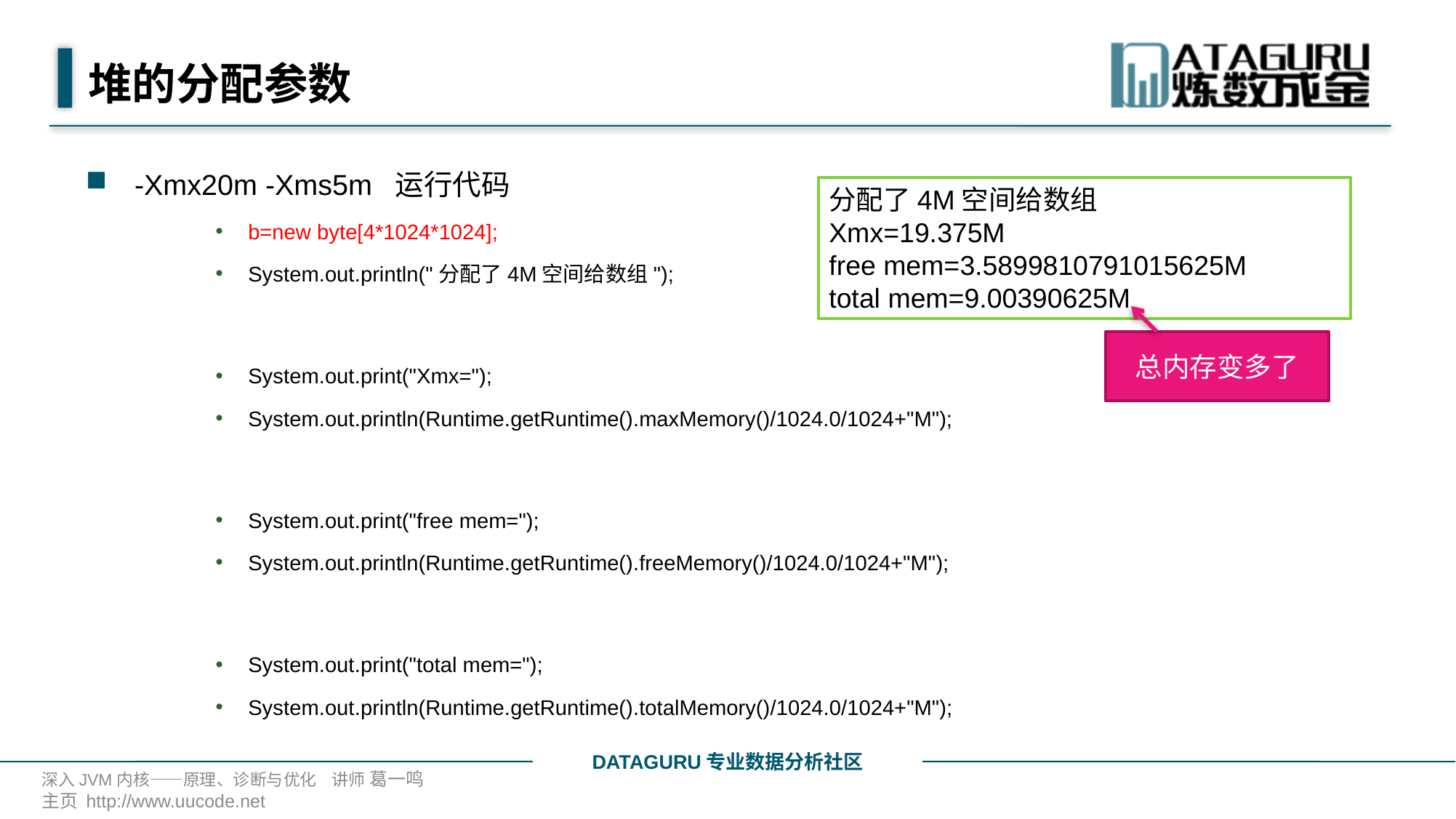

# 堆的分配参数
-Xmx20m -Xms5m  运行代码
b=new byte[4*1024*1024];
System.out.println("分配了4M空间给数组");

System.out.print("Xmx=");
System.out.println(Runtime.getRuntime().maxMemory()/1024.0/1024+"M");

System.out.print("free mem=");
System.out.println(Runtime.getRuntime().freeMemory()/1024.0/1024+"M");

System.out.print("total mem=");
System.out.println(Runtime.getRuntime().totalMemory()/1024.0/1024+"M");
分配了4M空间给数组
Xmx=19.375M
free mem=3.5899810791015625M
total mem=9.00390625M
总内存变多了